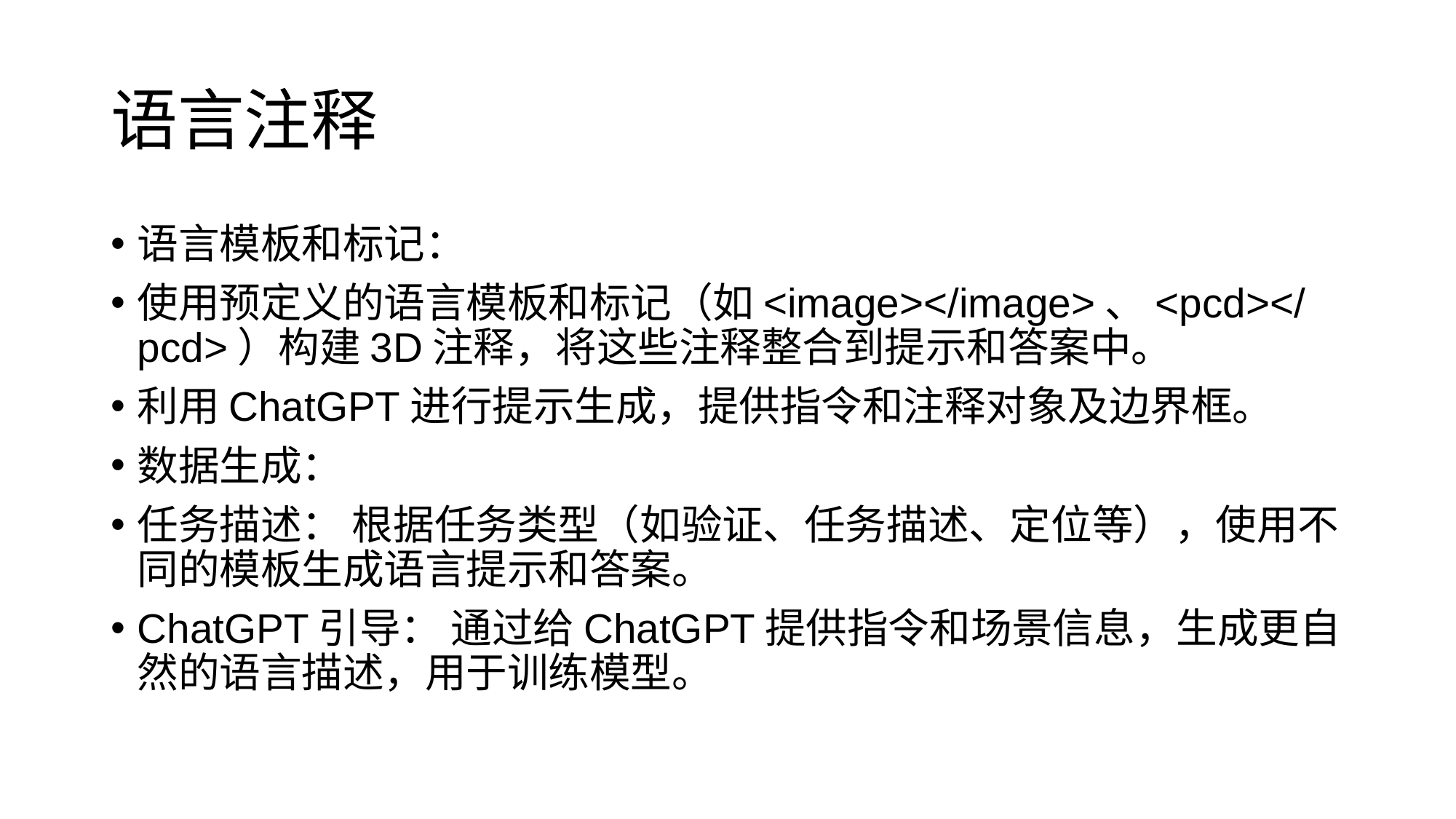

# 语言注释
语言模板和标记：
使用预定义的语言模板和标记（如<image></image>、<pcd></pcd>）构建3D注释，将这些注释整合到提示和答案中。
利用ChatGPT进行提示生成，提供指令和注释对象及边界框。
数据生成：
任务描述： 根据任务类型（如验证、任务描述、定位等），使用不同的模板生成语言提示和答案。
ChatGPT引导： 通过给ChatGPT提供指令和场景信息，生成更自然的语言描述，用于训练模型。